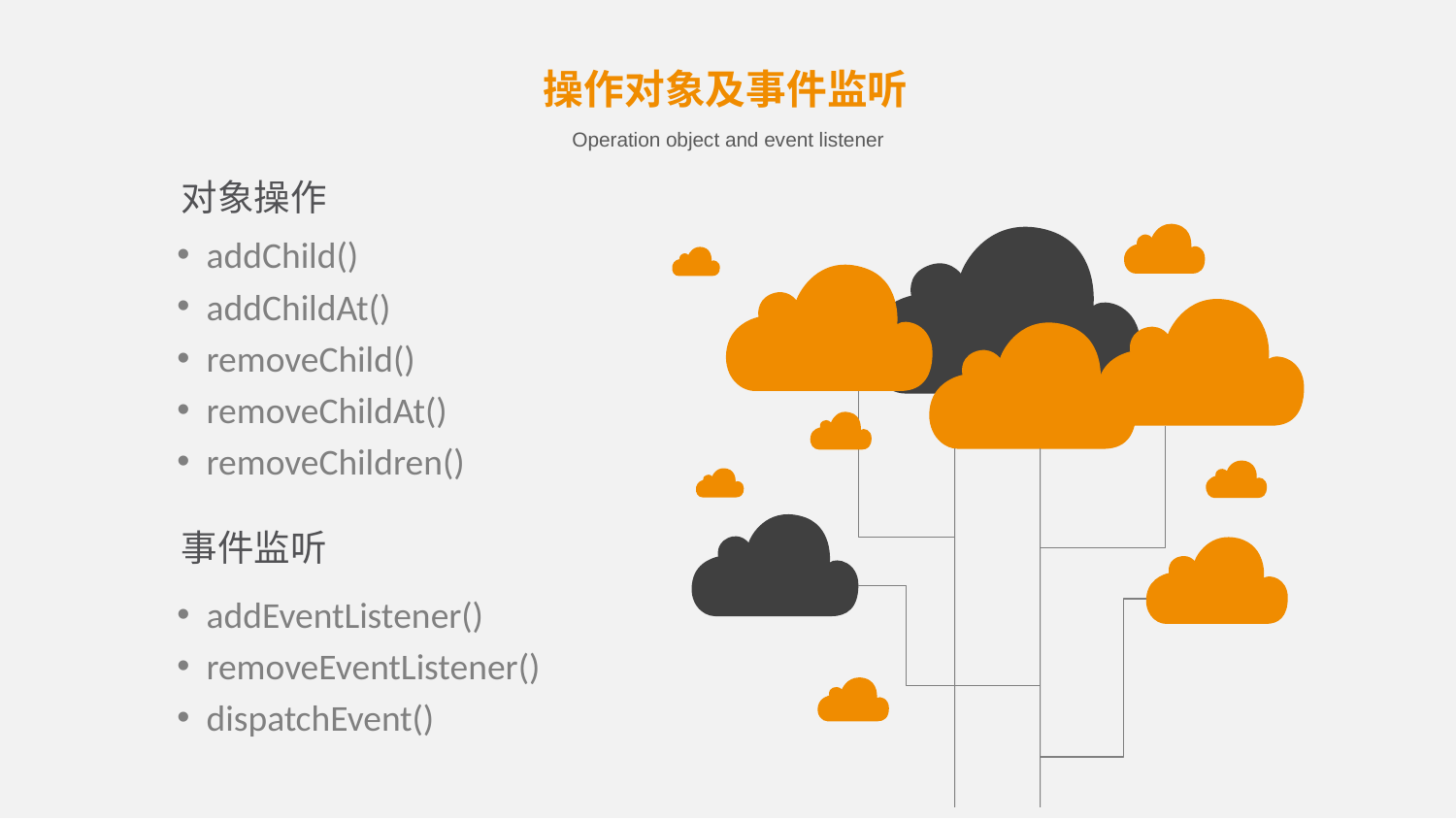

操作对象及事件监听
Operation object and event listener
对象操作

  addChild()
  addChildAt()
  removeChild()
  removeChildAt()
  removeChildren()

事件监听

  addEventListener()
  removeEventListener()
  dispatchEvent()